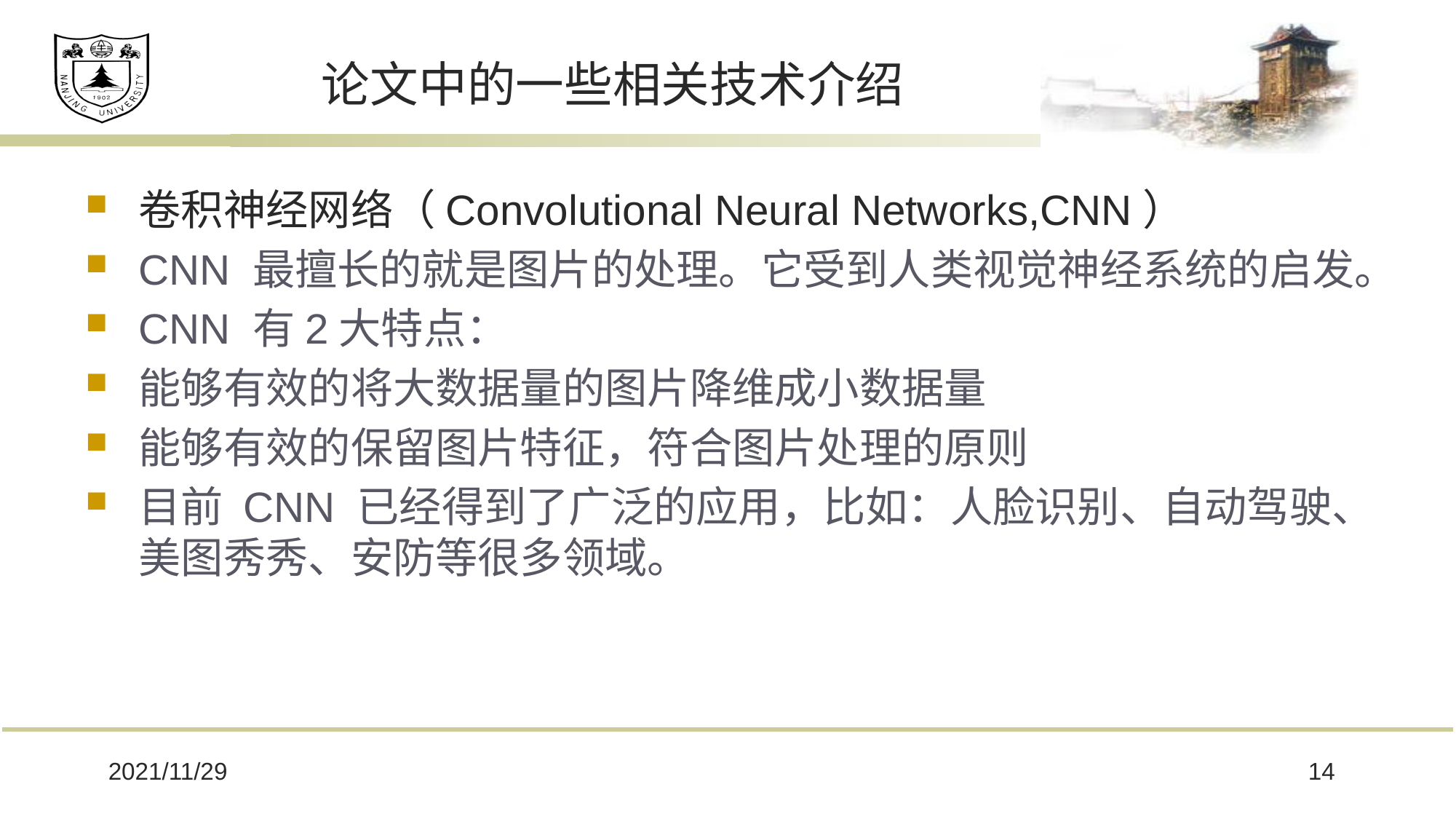

# 论文中的一些相关技术介绍
卷积神经网络（Convolutional Neural Networks,CNN）
CNN 最擅长的就是图片的处理。它受到人类视觉神经系统的启发。
CNN 有2大特点：
能够有效的将大数据量的图片降维成小数据量
能够有效的保留图片特征，符合图片处理的原则
目前 CNN 已经得到了广泛的应用，比如：人脸识别、自动驾驶、美图秀秀、安防等很多领域。

2021/11/29
14